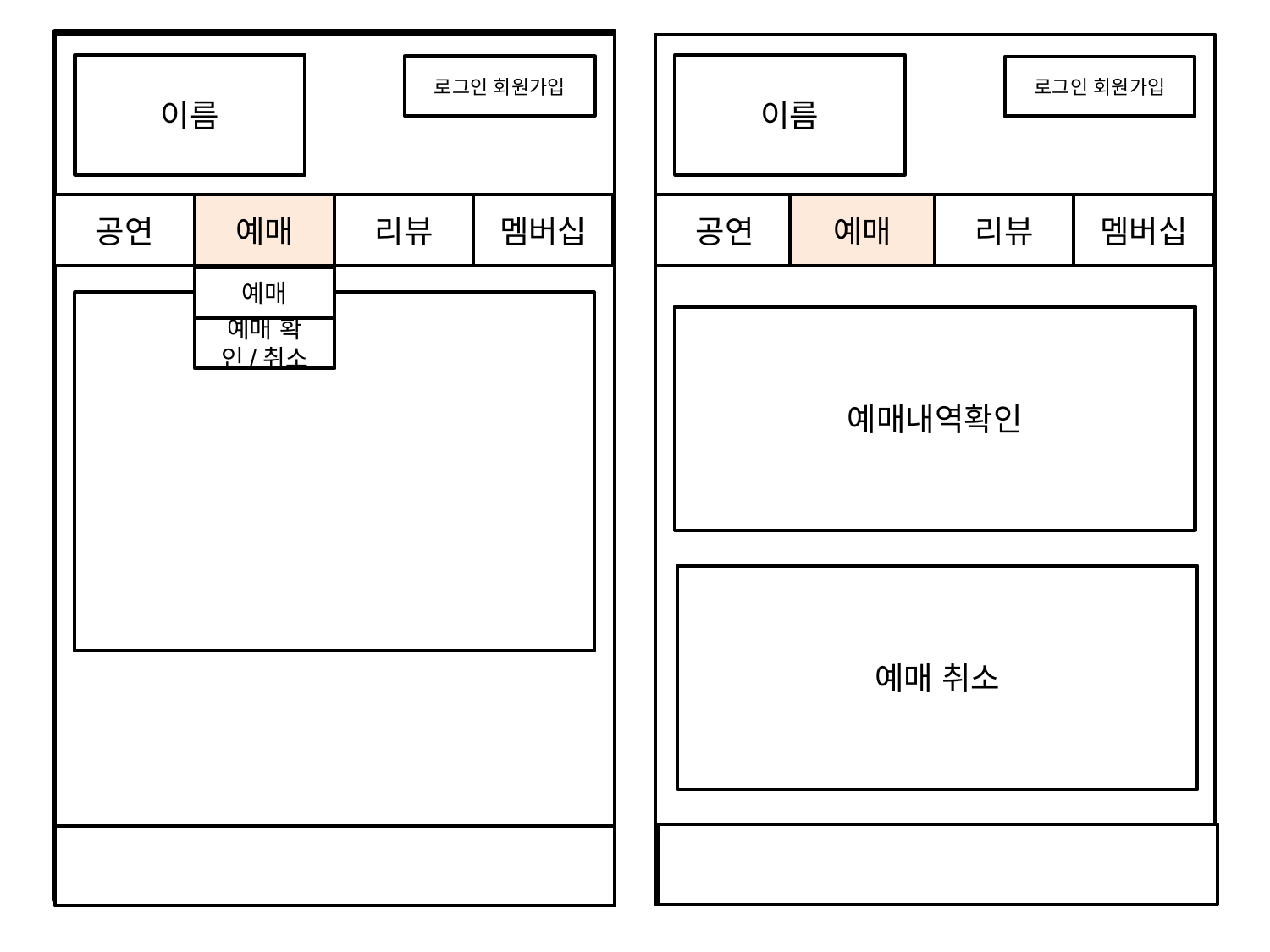

이름
이름
로그인 회원가입
로그인 회원가입
공여ㅇㅇㅇㅇㅇㅇㅇ
공연

예매
리뷰
멤버십

공연
예매
리뷰
멤버십
예매

예매내역확인
예매 확인/취소
예매 취소